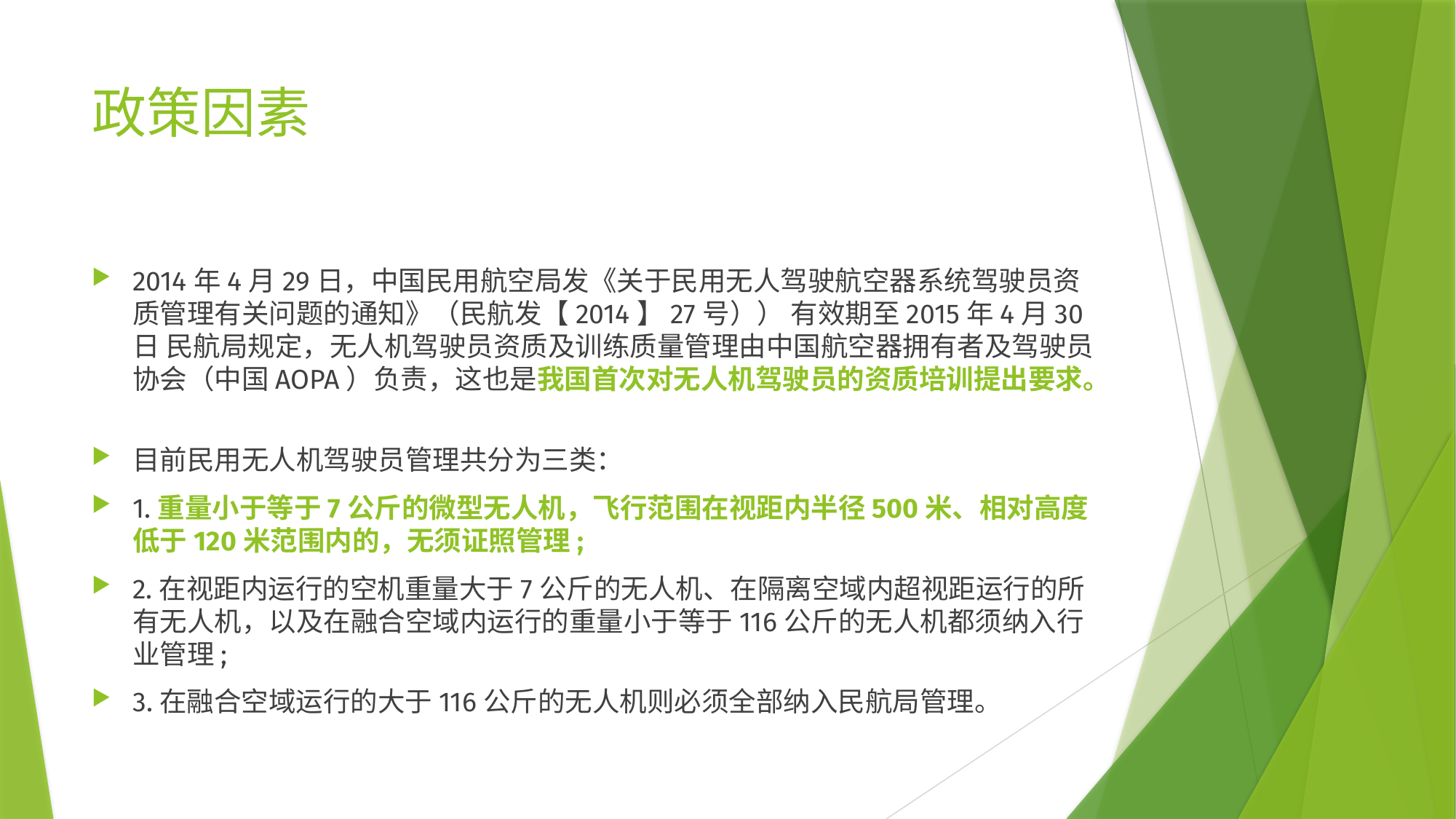

# 政策因素
2014年4月29日，中国民用航空局发《关于民用无人驾驶航空器系统驾驶员资质管理有关问题的通知》（民航发【2014】27号）） 有效期至2015年4月30日 民航局规定，无人机驾驶员资质及训练质量管理由中国航空器拥有者及驾驶员协会（中国AOPA）负责，这也是我国首次对无人机驾驶员的资质培训提出要求。
目前民用无人机驾驶员管理共分为三类：
1.重量小于等于7公斤的微型无人机，飞行范围在视距内半径500米、相对高度低于120米范围内的，无须证照管理;
2.在视距内运行的空机重量大于7公斤的无人机、在隔离空域内超视距运行的所有无人机，以及在融合空域内运行的重量小于等于116公斤的无人机都须纳入行业管理;
3.在融合空域运行的大于116公斤的无人机则必须全部纳入民航局管理。